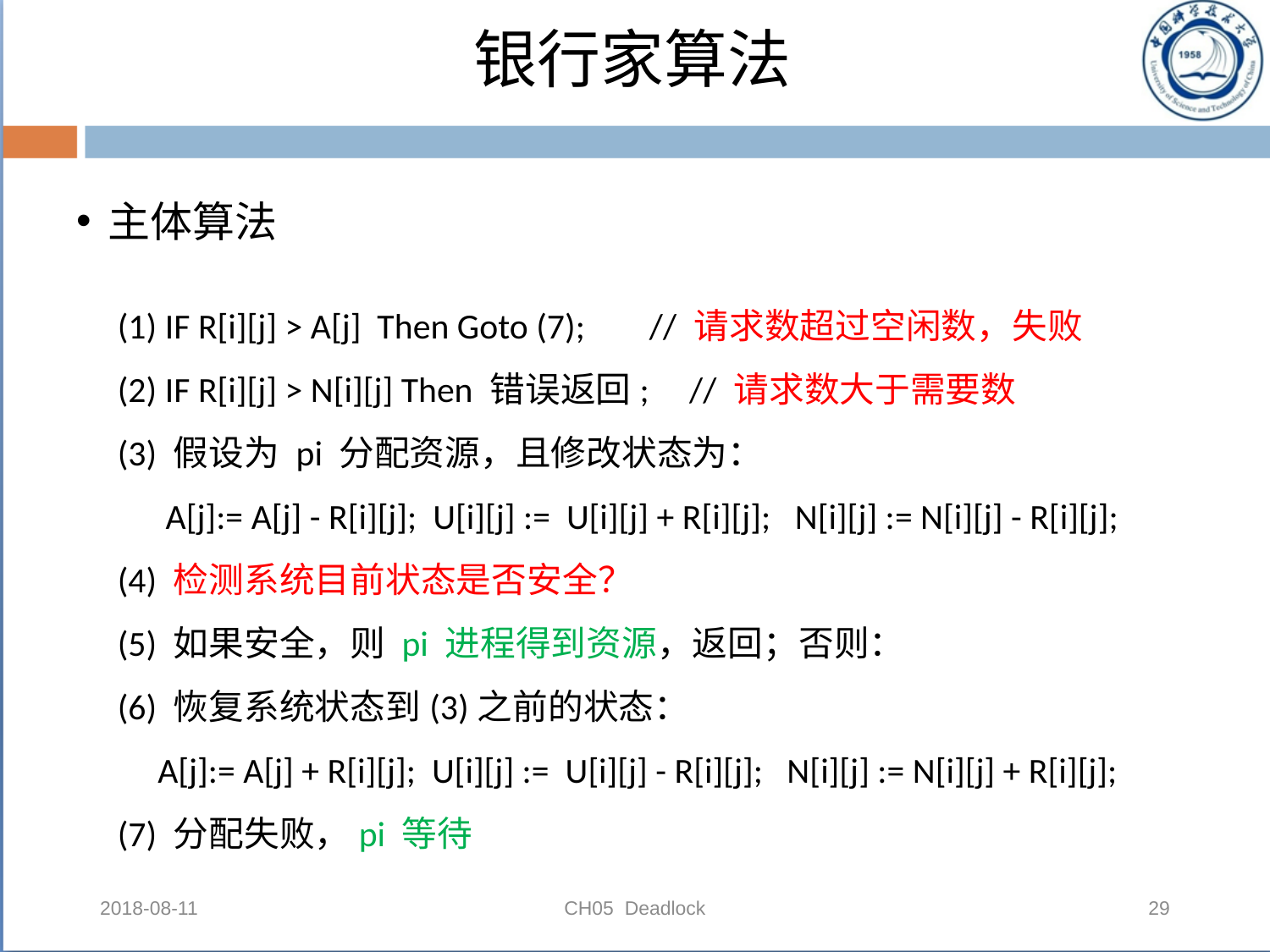

# 银行家算法
主体算法
(1) IF R[i][j] > A[j]  Then Goto (7);        // 请求数超过空闲数，失败
(2) IF R[i][j] > N[i][j] Then 错误返回;     // 请求数大于需要数
(3) 假设为 pi 分配资源，且修改状态为：
      A[j]:= A[j] - R[i][j];  U[i][j] :=  U[i][j] + R[i][j];   N[i][j] := N[i][j] - R[i][j];
(4) 检测系统目前状态是否安全？
(5) 如果安全，则 pi 进程得到资源，返回；否则：
(6) 恢复系统状态到(3)之前的状态：
     A[j]:= A[j] + R[i][j];  U[i][j] :=  U[i][j] - R[i][j];   N[i][j] := N[i][j] + R[i][j];
(7) 分配失败，pi 等待
2018-08-11
CH05  Deadlock
29